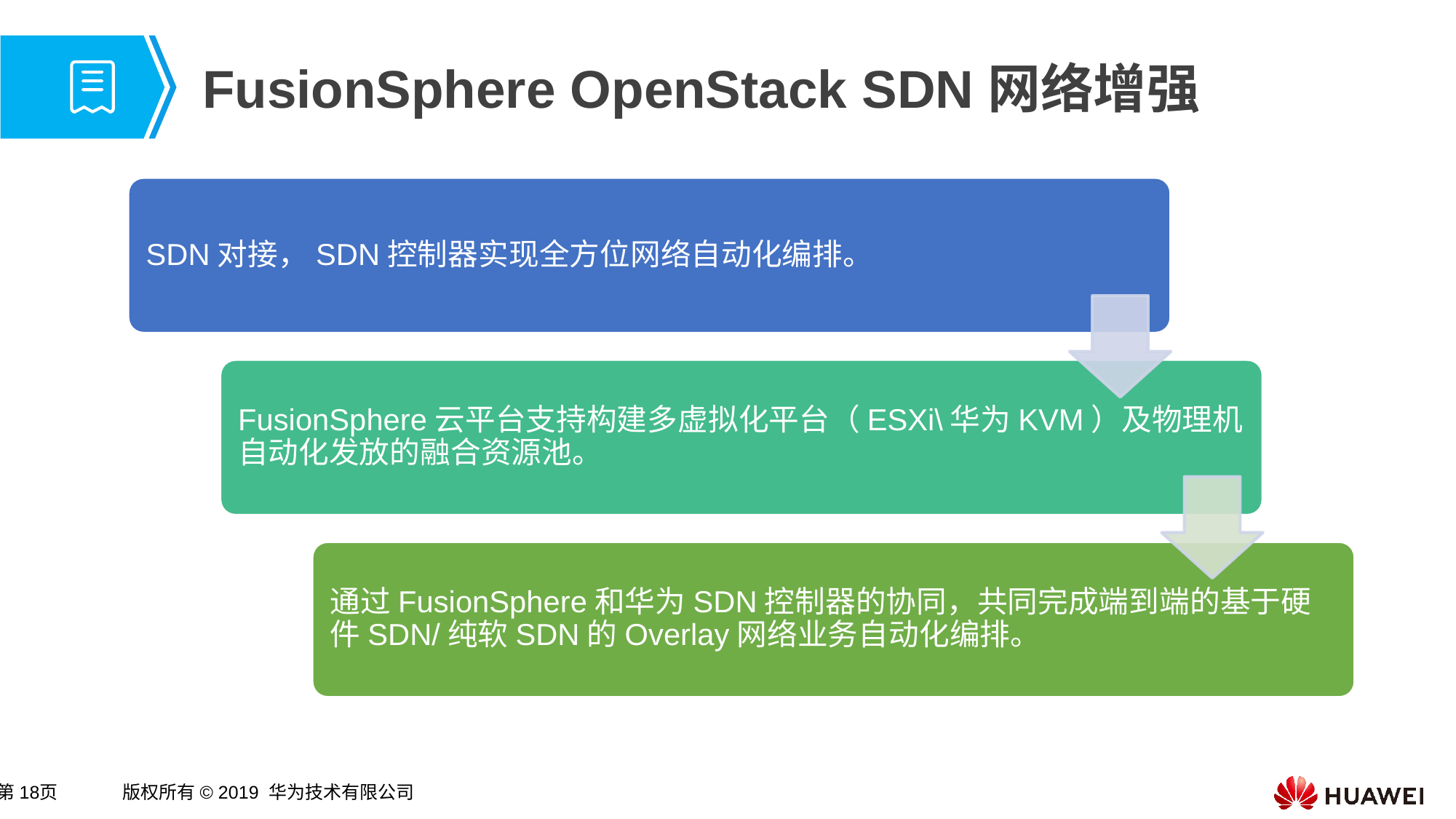

# FusionSphere OpenStack SDN网络增强
SDN对接，SDN控制器实现全方位网络自动化编排。
FusionSphere云平台支持构建多虚拟化平台（ESXi\华为KVM）及物理机自动化发放的融合资源池。
通过FusionSphere和华为SDN控制器的协同，共同完成端到端的基于硬件SDN/纯软SDN的Overlay网络业务自动化编排。